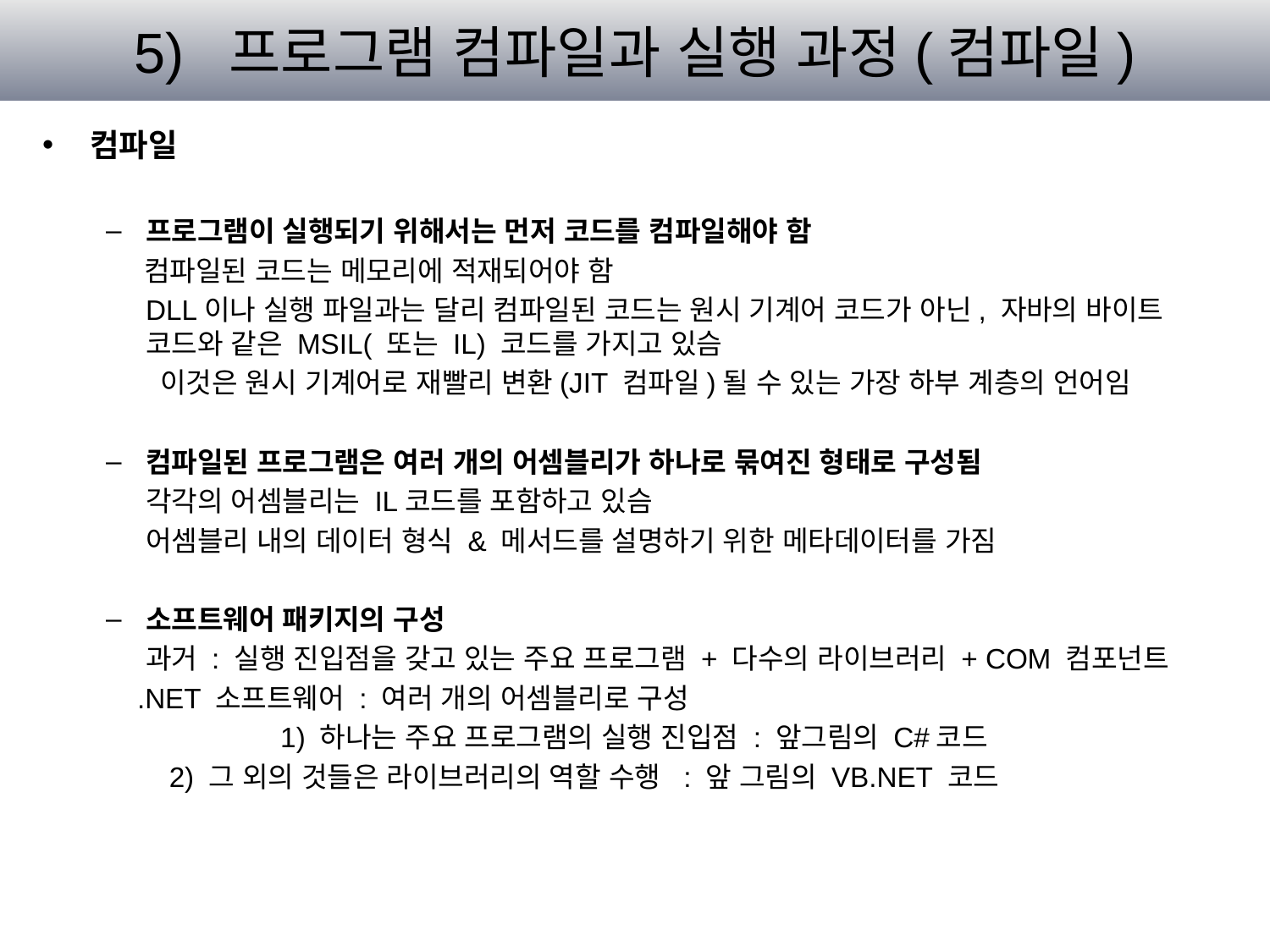

# 5)  프로그램 컴파일과 실행 과정(컴파일)
컴파일

프로그램이 실행되기 위해서는 먼저 코드를 컴파일해야 함
    컴파일된 코드는 메모리에 적재되어야 함
	DLL이나 실행 파일과는 달리 컴파일된 코드는 원시 기계어 코드가 아닌, 자바의 바이트 코드와 같은 MSIL( 또는 IL) 코드를 가지고 있슴
	 이것은 원시 기계어로 재빨리 변환(JIT 컴파일)될 수 있는 가장 하부 계층의 언어임

컴파일된 프로그램은 여러 개의 어셈블리가 하나로 묶여진 형태로 구성됨
	각각의 어셈블리는 IL코드를 포함하고 있슴
	어셈블리 내의 데이터 형식 & 메서드를 설명하기 위한 메타데이터를 가짐

소프트웨어 패키지의 구성
	과거 : 실행 진입점을 갖고 있는 주요 프로그램 + 다수의 라이브러리 + COM 컴포넌트
    .NET 소프트웨어 : 여러 개의 어셈블리로 구성
		 1) 하나는 주요 프로그램의 실행 진입점 : 앞그림의 C#코드
	   2) 그 외의 것들은 라이브러리의 역할 수행  : 앞 그림의 VB.NET 코드